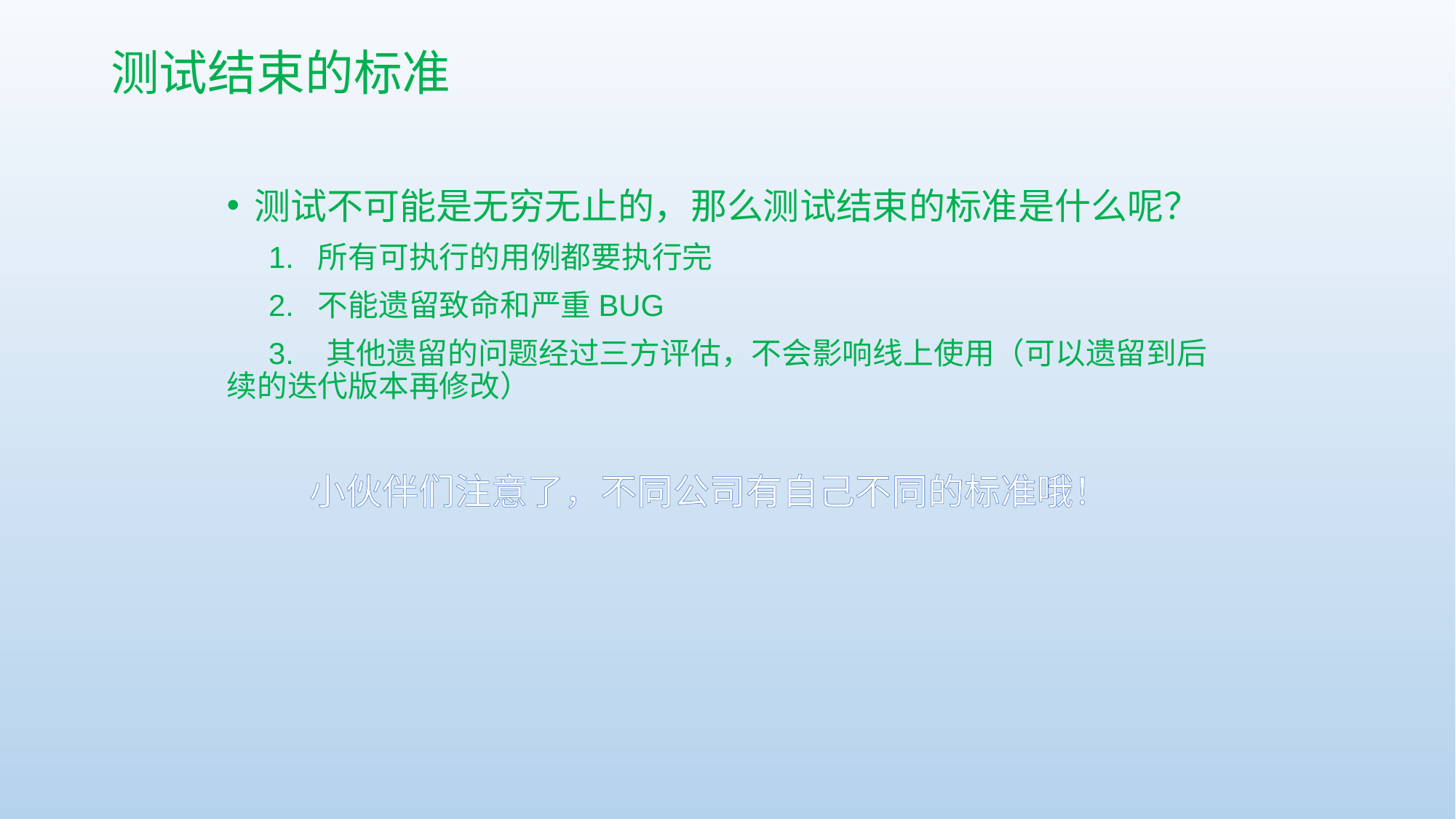

# 测试结束的标准
测试不可能是无穷无止的，那么测试结束的标准是什么呢？
     1.  所有可执行的用例都要执行完
     2.  不能遗留致命和严重BUG
     3.   其他遗留的问题经过三方评估，不会影响线上使用（可以遗留到后续的迭代版本再修改）

         小伙伴们注意了，不同公司有自己不同的标准哦！